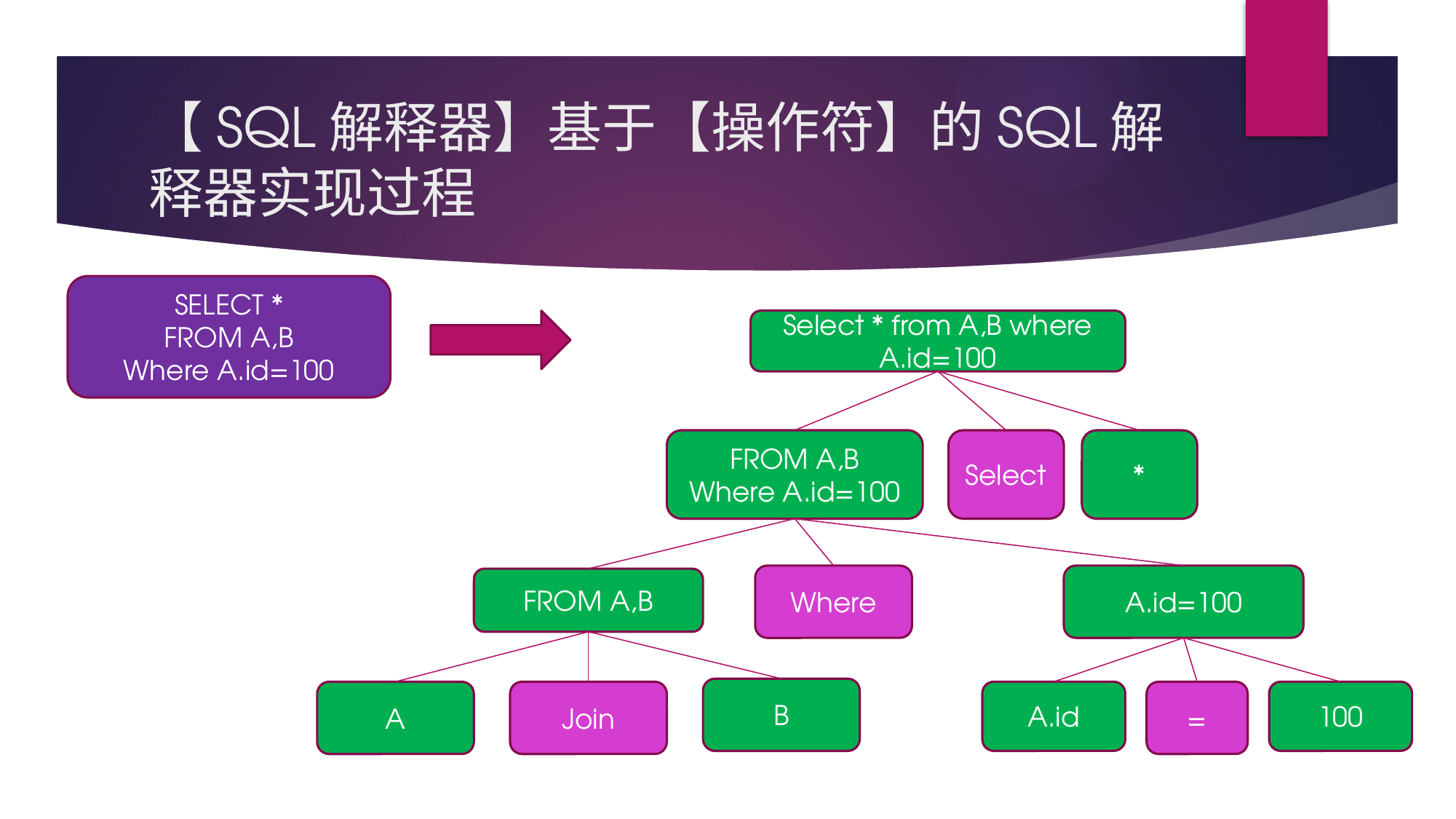

# 【SQL解释器】基于【操作符】的SQL解释器实现过程
SELECT *
FROM A,B
Where A.id=100

Select * from A,B where A.id=100
*
FROM A,B
Where A.id=100
Select
Where
A.id=100
FROM A,B
B
=
100
Join
A.id
A